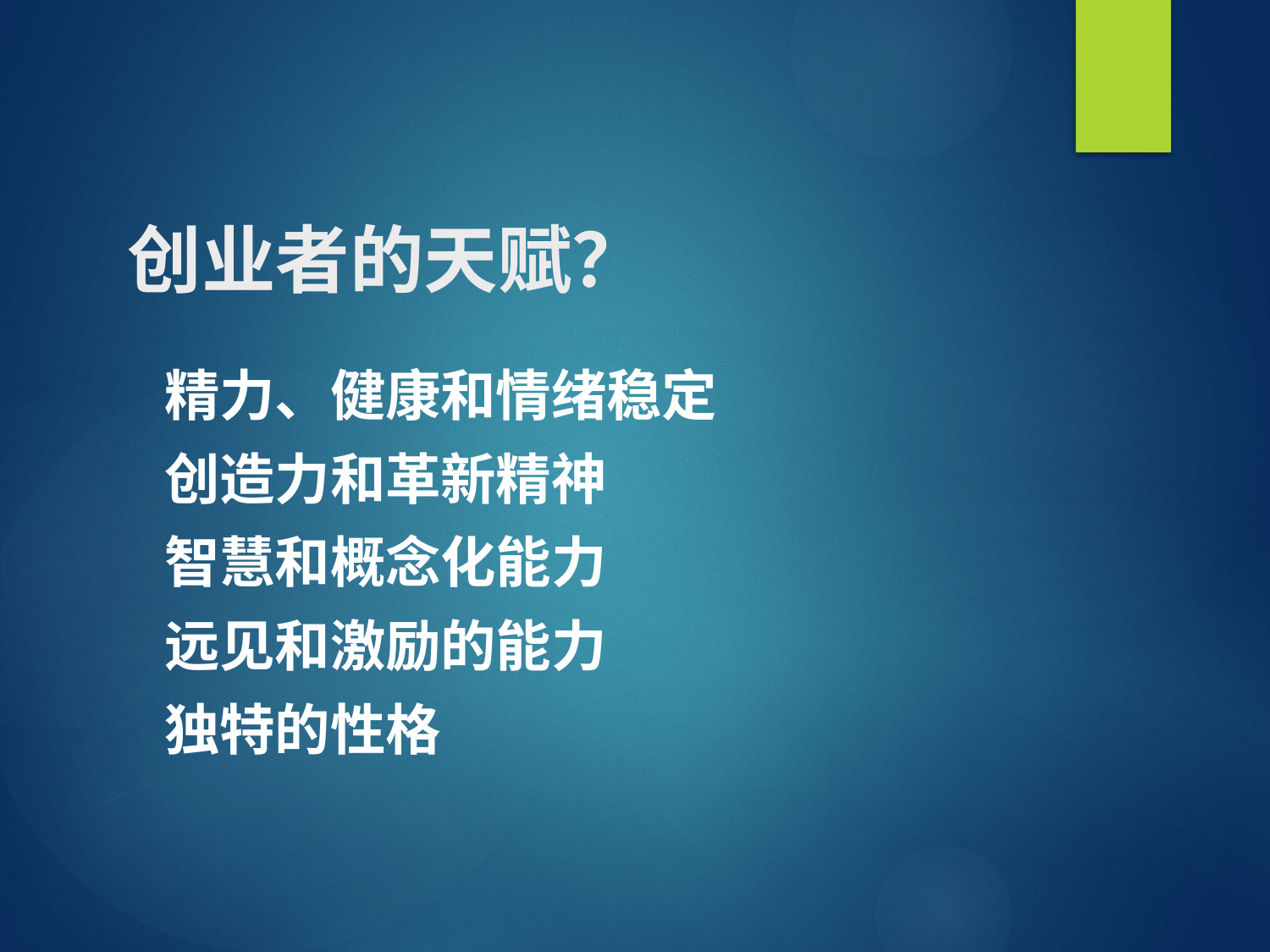

# 创业者的天赋？
精力、健康和情绪稳定
创造力和革新精神
智慧和概念化能力
远见和激励的能力
独特的性格